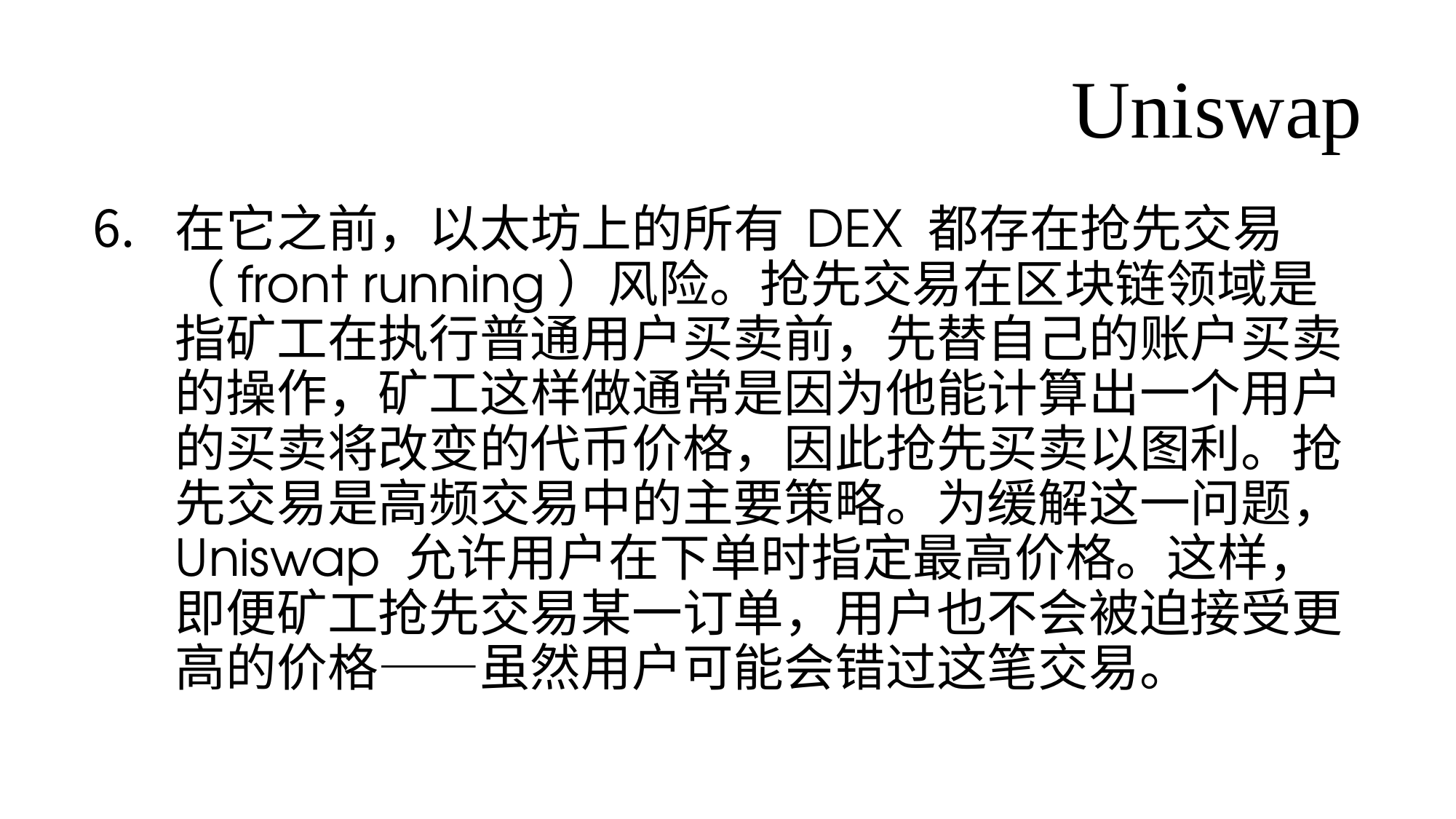

# Uniswap
在它之前，以太坊上的所有 DEX 都存在抢先交易（front running）风险。抢先交易在区块链领域是指矿工在执行普通用户买卖前，先替自己的账户买卖的操作，矿工这样做通常是因为他能计算出一个用户的买卖将改变的代币价格，因此抢先买卖以图利。抢先交易是高频交易中的主要策略。为缓解这一问题，Uniswap 允许用户在下单时指定最高价格。这样，即便矿工抢先交易某一订单，用户也不会被迫接受更高的价格——虽然用户可能会错过这笔交易。